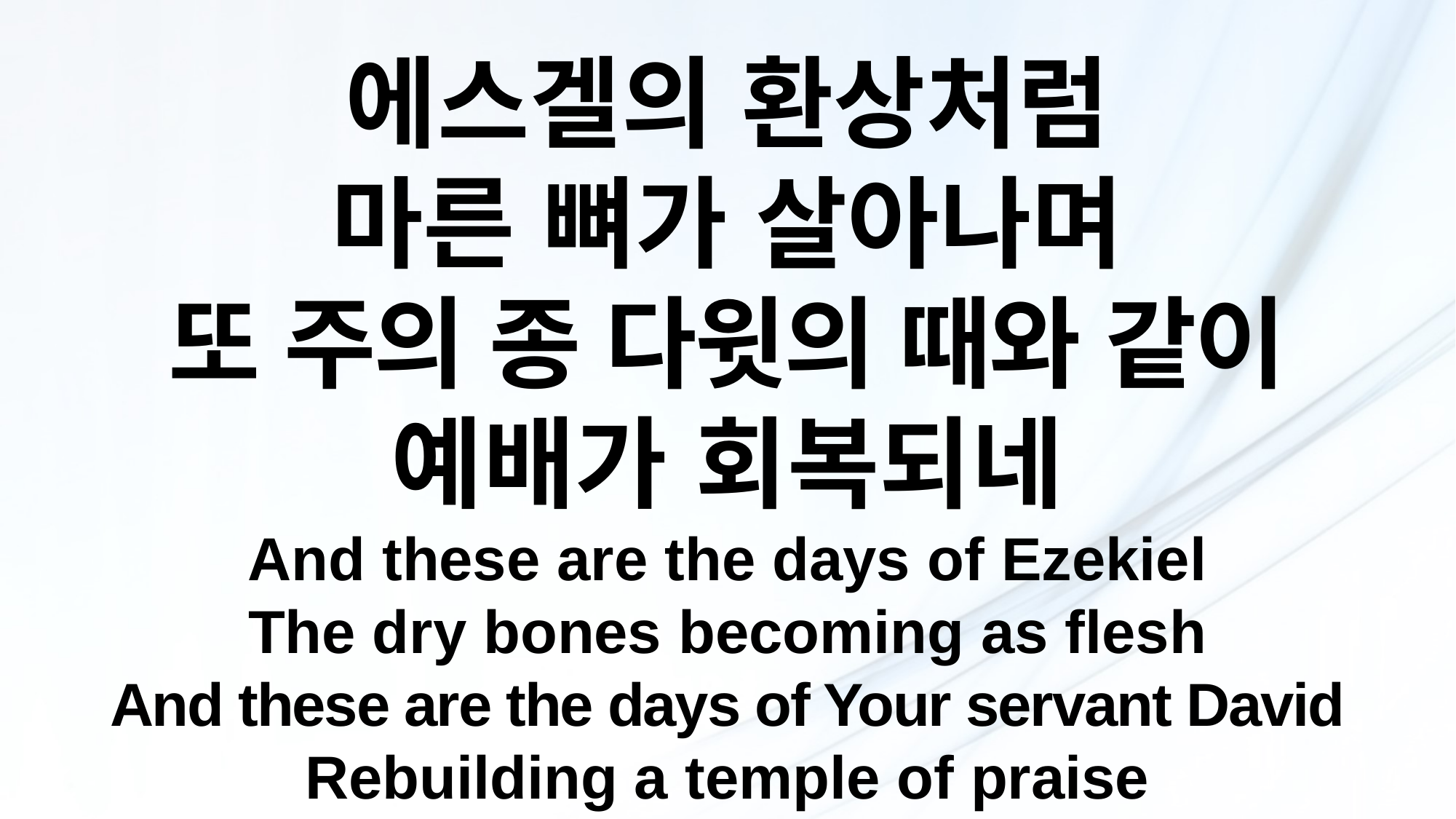

에스겔의 환상처럼
마른 뼈가 살아나며
또 주의 종 다윗의 때와 같이
예배가 회복되네
And these are the days of Ezekiel
The dry bones becoming as flesh
And these are the days of Your servant David
Rebuilding a temple of praise